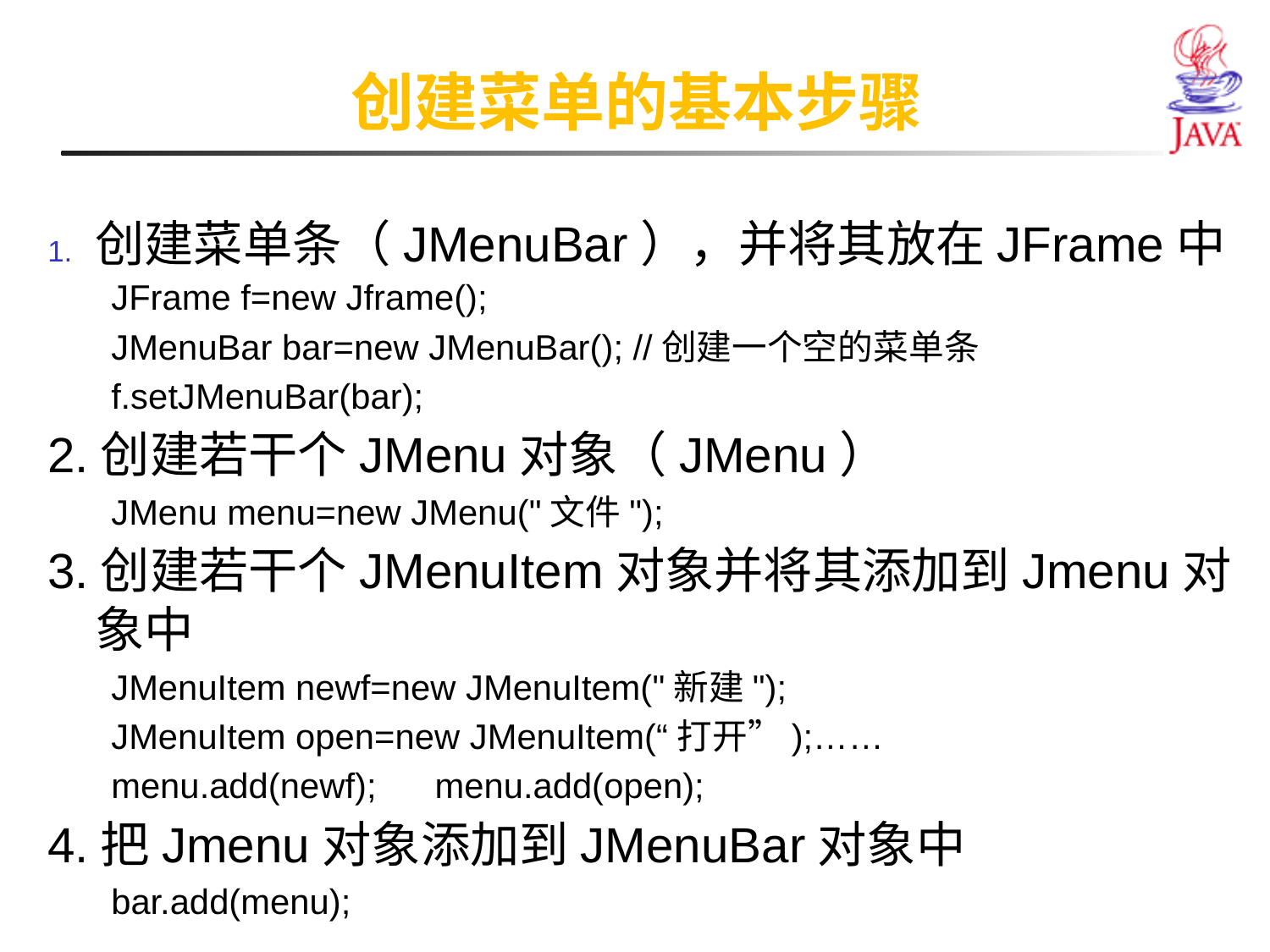

创建菜单的基本步骤
创建菜单条（JMenuBar），并将其放在JFrame中
JFrame f=new Jframe();
JMenuBar bar=new JMenuBar(); //创建一个空的菜单条
f.setJMenuBar(bar);
2.创建若干个JMenu对象（JMenu）
JMenu menu=new JMenu("文件");
3.创建若干个JMenuItem对象并将其添加到Jmenu对象中
JMenuItem newf=new JMenuItem("新建");
JMenuItem open=new JMenuItem(“打开”);……
menu.add(newf);      menu.add(open);
4.把Jmenu对象添加到JMenuBar对象中
bar.add(menu);